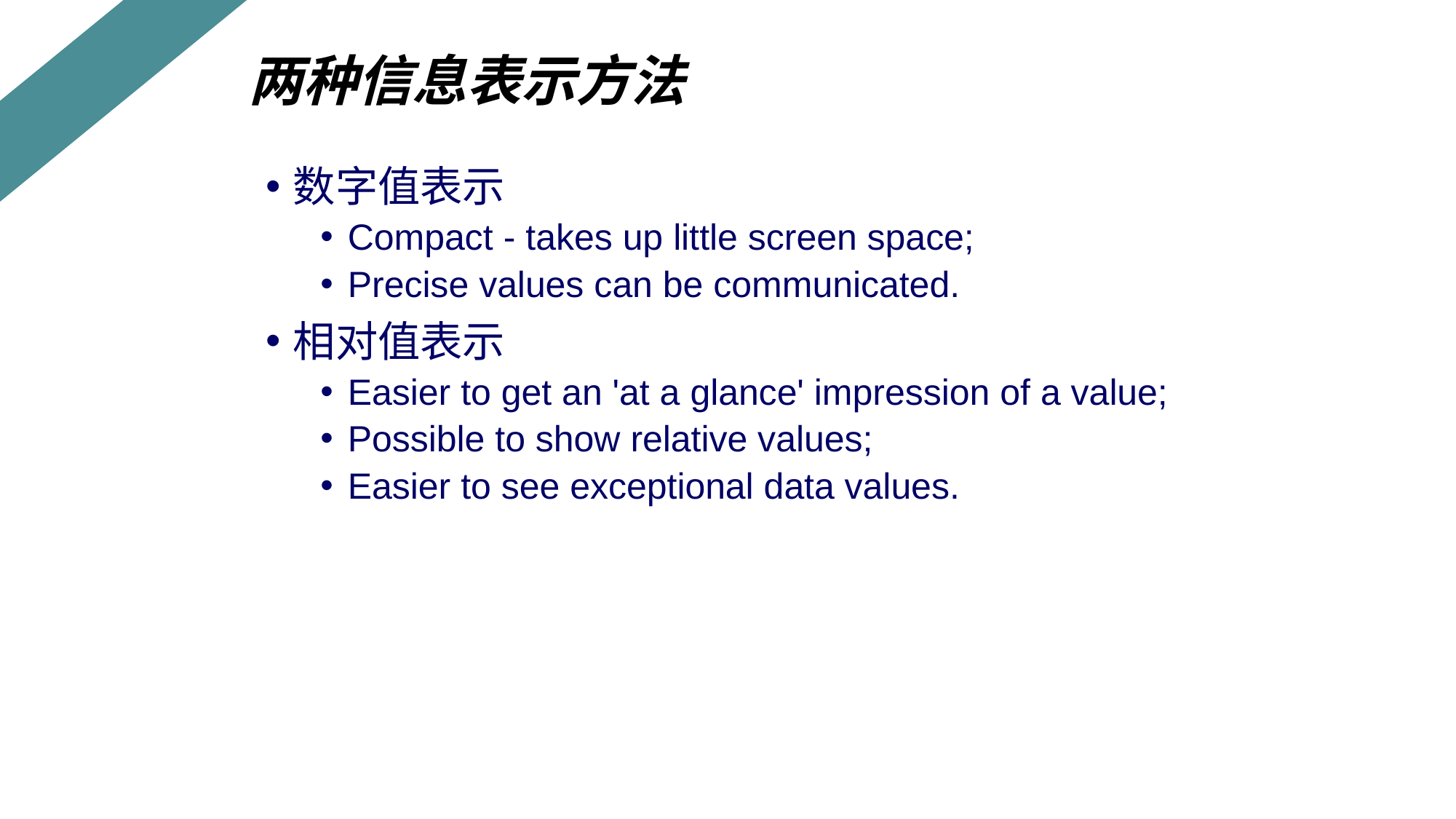

# 两种信息表示方法
数字值表示
Compact - takes up little screen space;
Precise values can be communicated.
相对值表示
Easier to get an 'at a glance' impression of a value;
Possible to show relative values;
Easier to see exceptional data values.